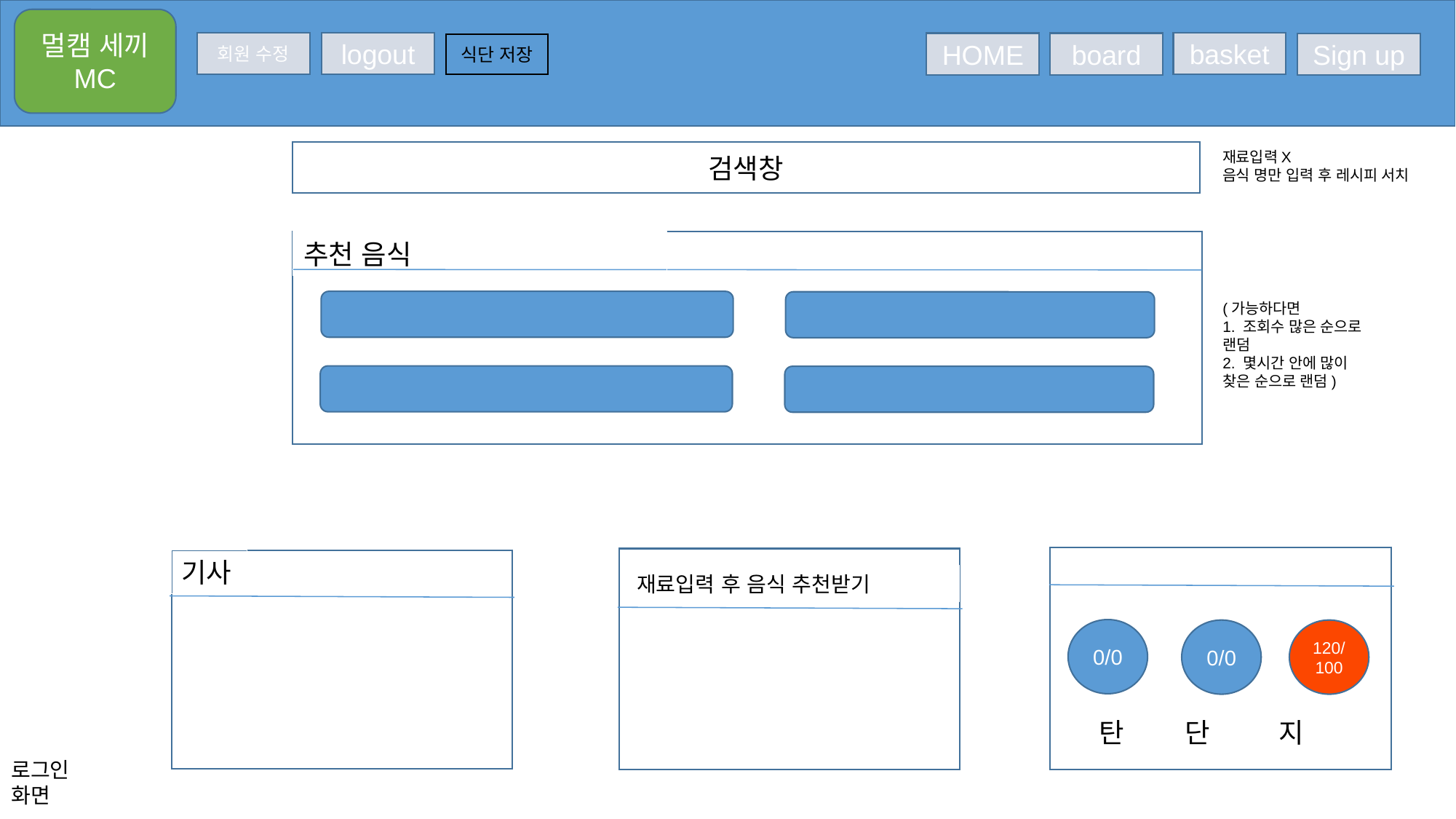

멀캠 세끼
MC
basket
logout
회원 수정
HOME
board
Sign up
식단 저장
검색창
재료입력X
음식 명만 입력 후 레시피 서치

추천 음식

(가능하다면
1. 조회수 많은 순으로 랜덤
2. 몇시간 안에 많이 찾은 순으로 랜덤)

기사

재료입력 후 음식 추천받기
0/0
0/0
120/100
탄        단         지
로그인 화면